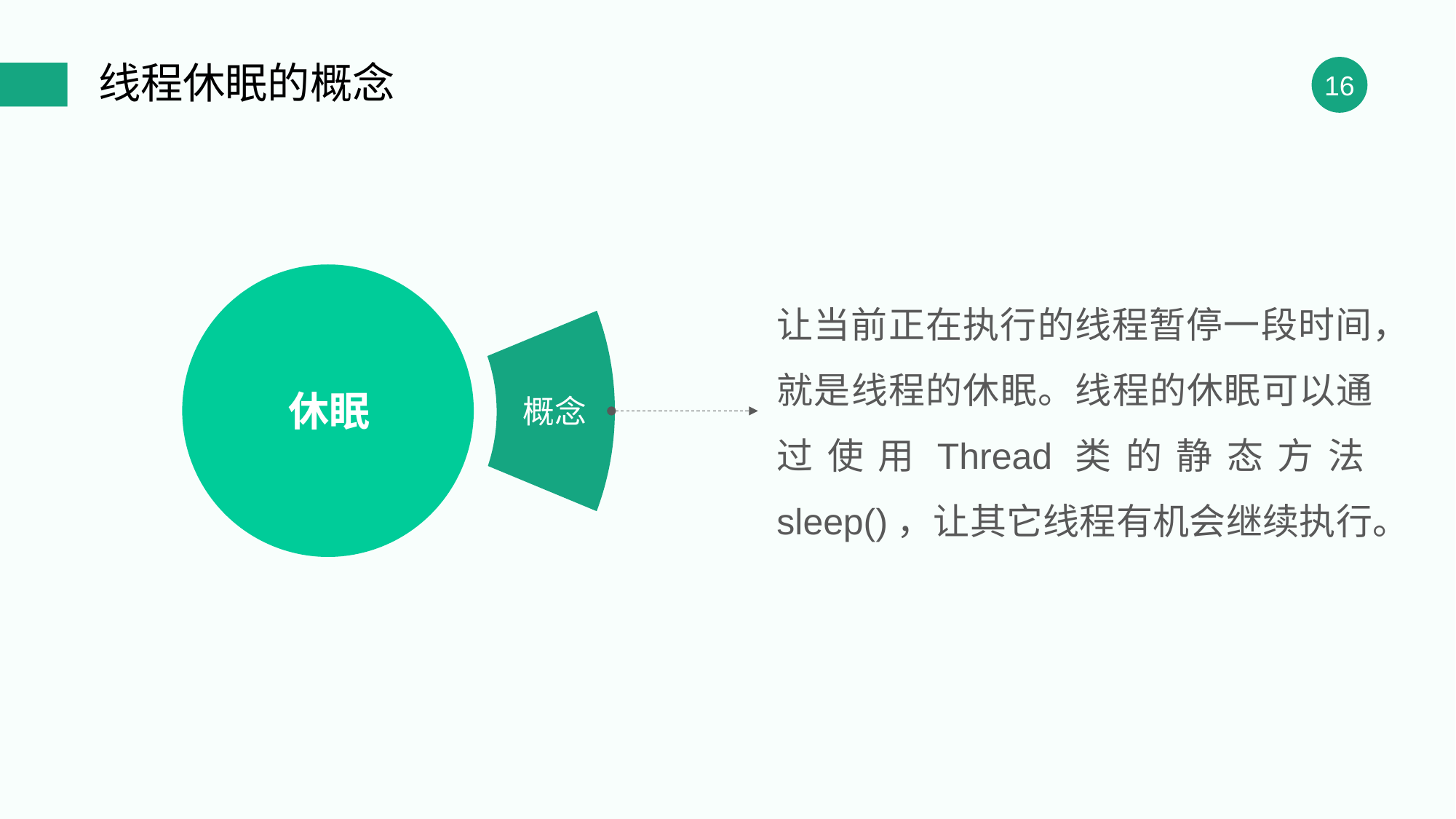

线程休眠的概念

让当前正在执行的线程暂停一段时间，就是线程的休眠。线程的休眠可以通过使用Thread类的静态方法sleep()，让其它线程有机会继续执行。

休眠
概念